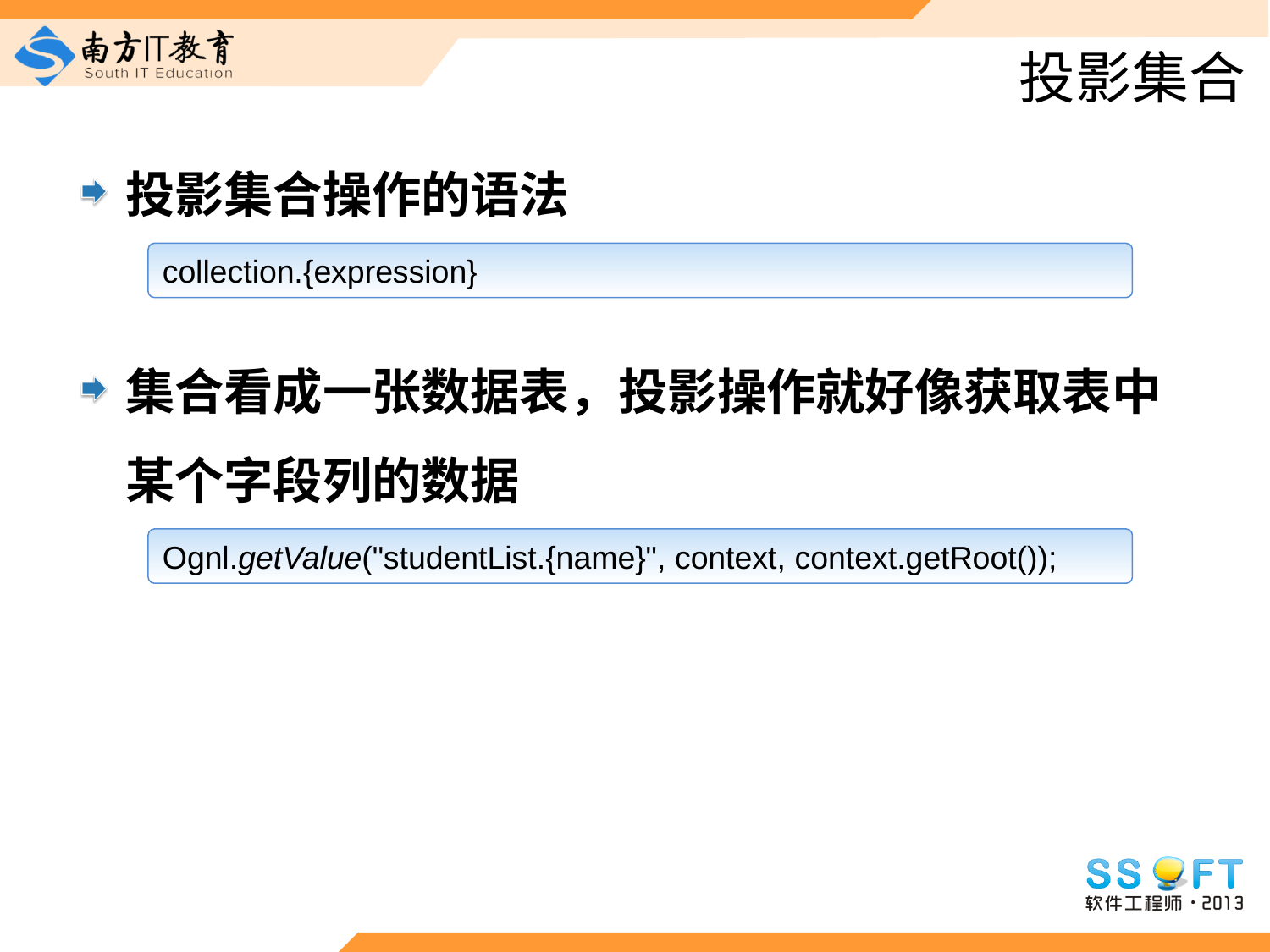

# 投影集合
投影集合操作的语法

集合看成一张数据表，投影操作就好像获取表中某个字段列的数据

collection.{expression}
Ognl.getValue("studentList.{name}", context, context.getRoot());